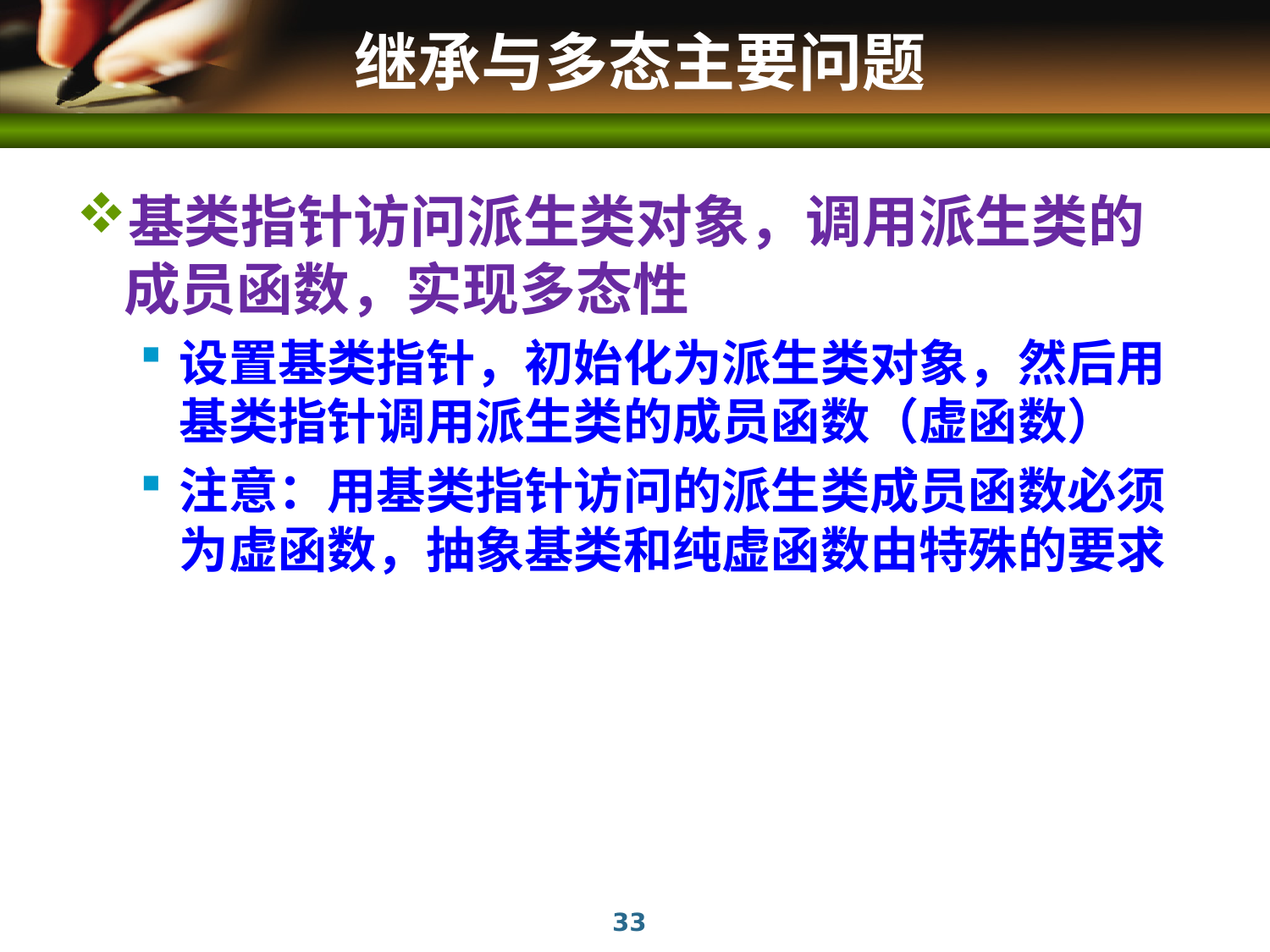

# 继承与多态主要问题
基类指针访问派生类对象，调用派生类的成员函数，实现多态性
设置基类指针，初始化为派生类对象，然后用基类指针调用派生类的成员函数（虚函数）
注意：用基类指针访问的派生类成员函数必须为虚函数，抽象基类和纯虚函数由特殊的要求

33